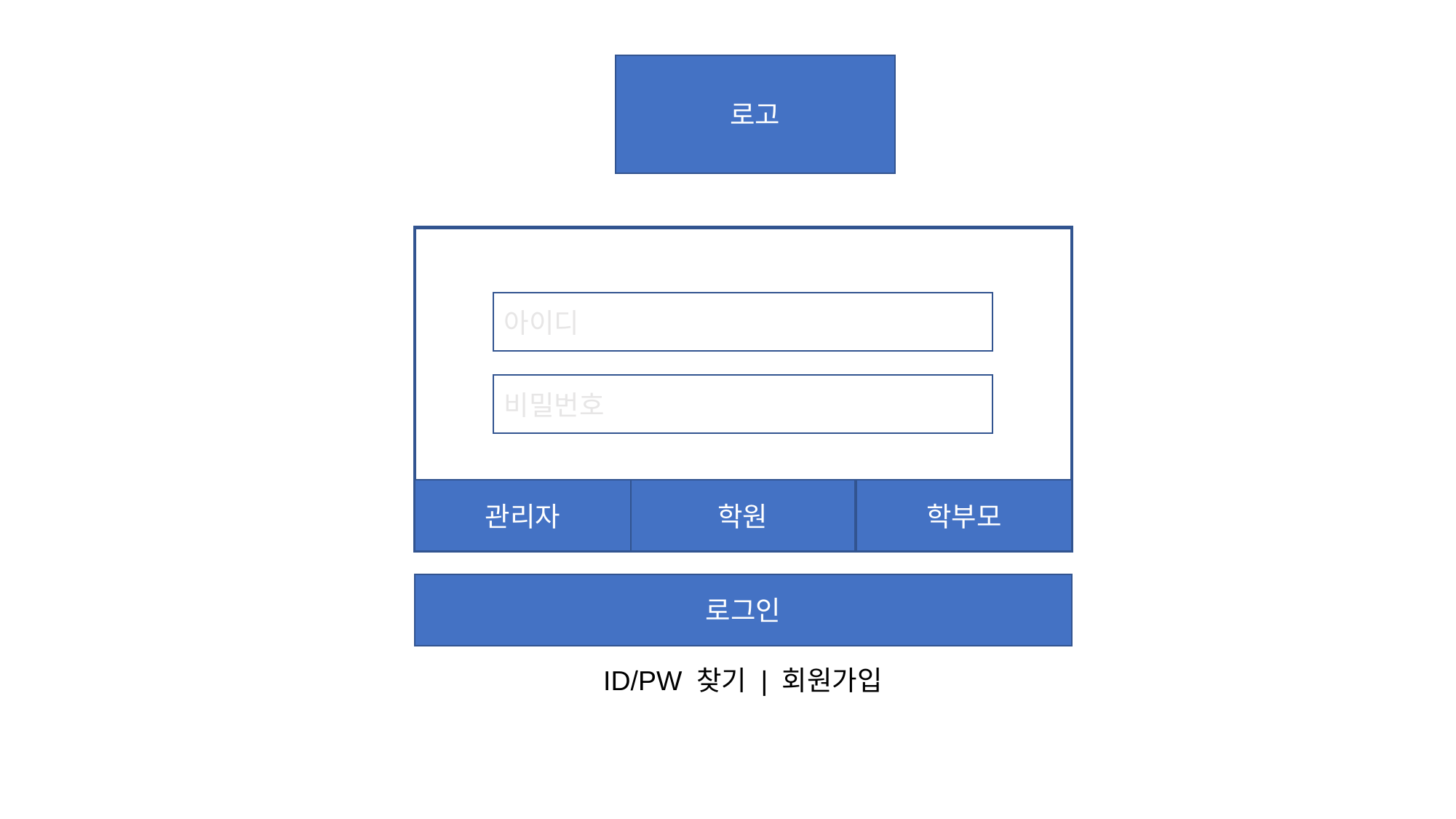

로고

아이디
비밀번호
학원
관리자
학부모
로그인
ID/PW 찾기 | 회원가입